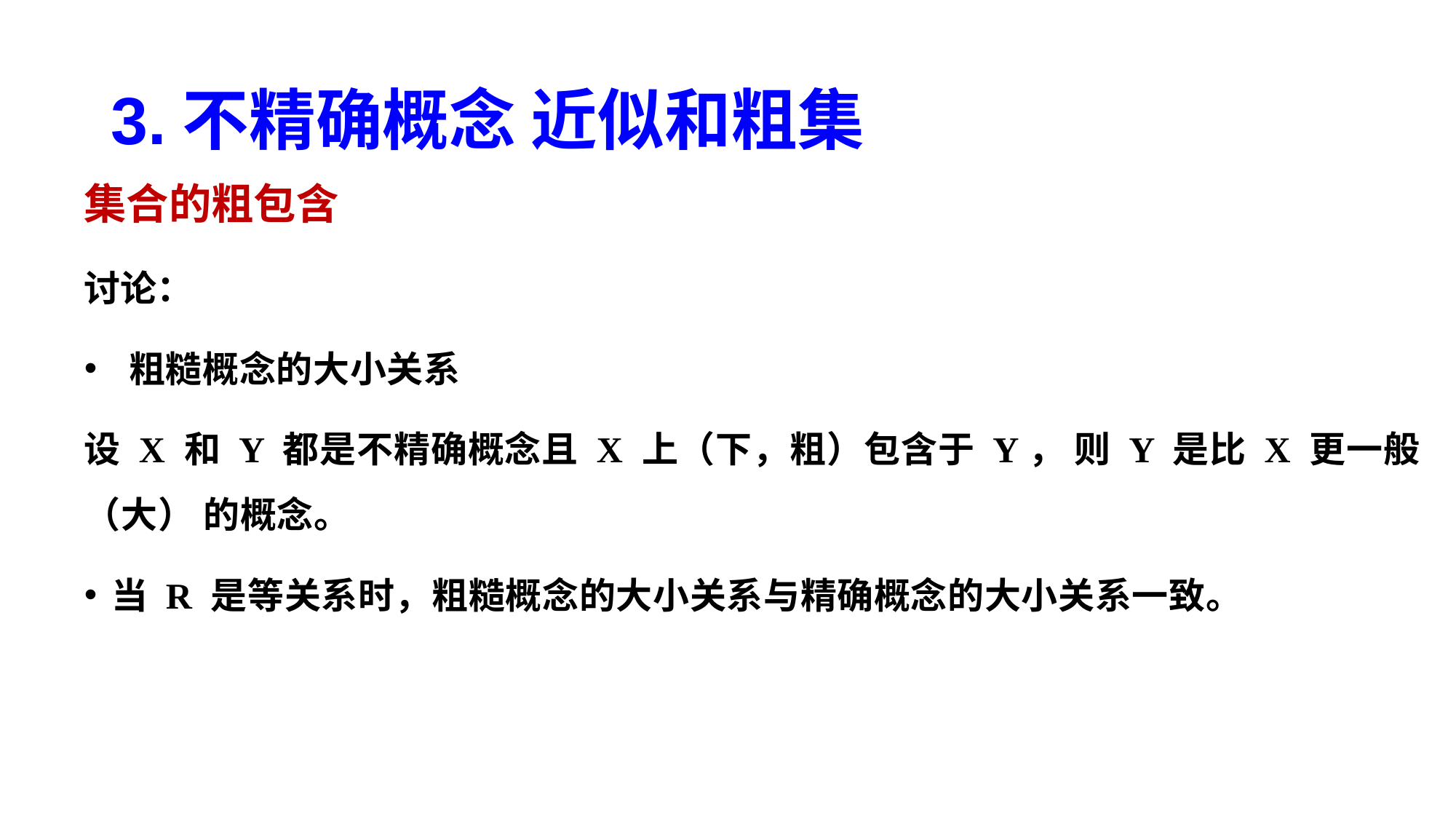

# 3.不精确概念 近似和粗集
集合的粗包含
讨论：
 粗糙概念的大小关系
设 X 和 Y 都是不精确概念且 X 上（下，粗）包含于 Y， 则 Y 是比 X 更一般（大） 的概念。
当 R 是等关系时，粗糙概念的大小关系与精确概念的大小关系一致。